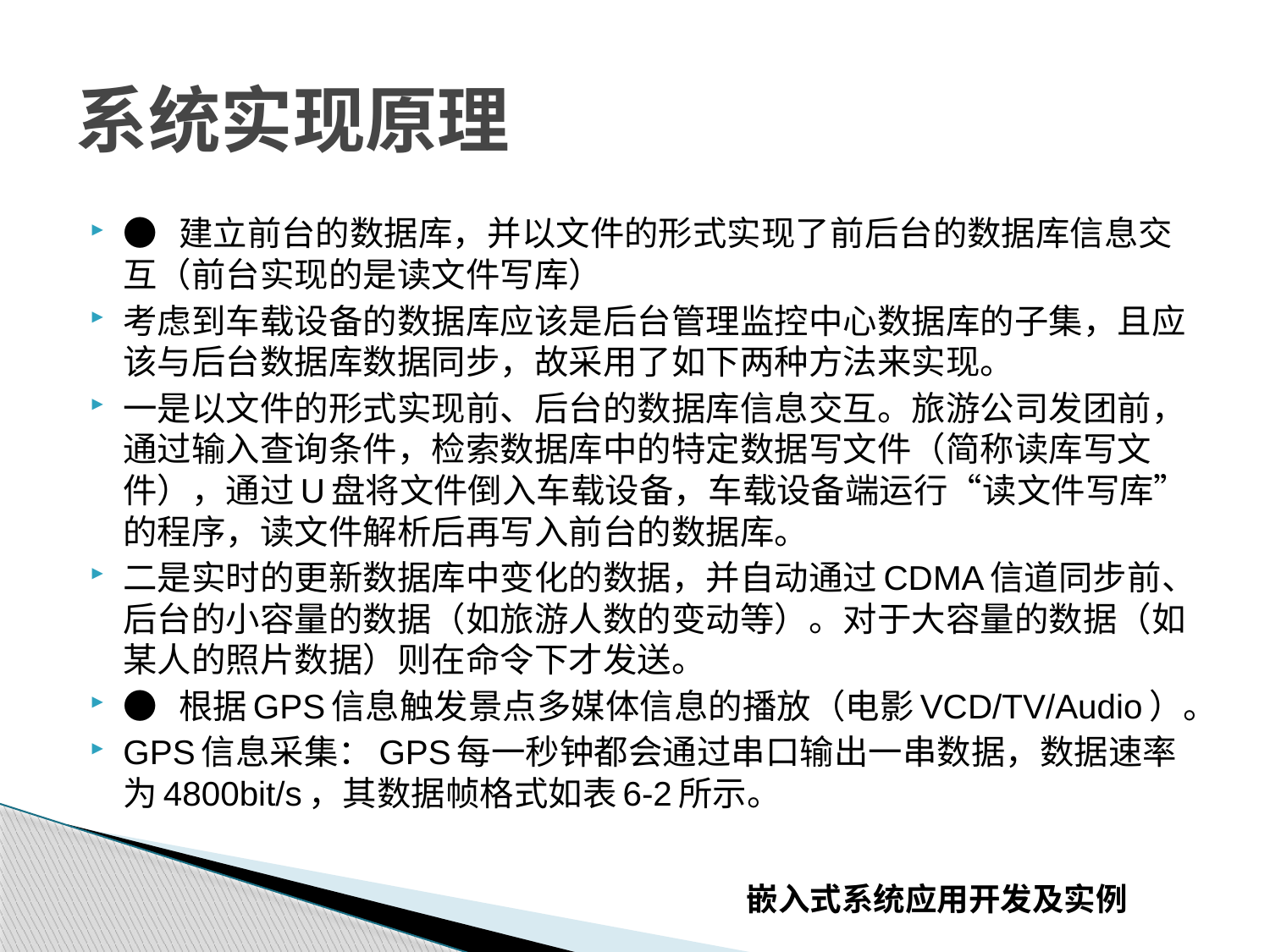

# 系统实现原理
●  建立前台的数据库，并以文件的形式实现了前后台的数据库信息交互（前台实现的是读文件写库）
考虑到车载设备的数据库应该是后台管理监控中心数据库的子集，且应该与后台数据库数据同步，故采用了如下两种方法来实现。
一是以文件的形式实现前、后台的数据库信息交互。旅游公司发团前，通过输入查询条件，检索数据库中的特定数据写文件（简称读库写文件），通过U盘将文件倒入车载设备，车载设备端运行“读文件写库”的程序，读文件解析后再写入前台的数据库。
二是实时的更新数据库中变化的数据，并自动通过CDMA信道同步前、后台的小容量的数据（如旅游人数的变动等）。对于大容量的数据（如某人的照片数据）则在命令下才发送。
●  根据GPS信息触发景点多媒体信息的播放（电影VCD/TV/Audio）。
GPS信息采集：GPS每一秒钟都会通过串口输出一串数据，数据速率为4800bit/s，其数据帧格式如表6-2所示。
嵌入式系统应用开发及实例